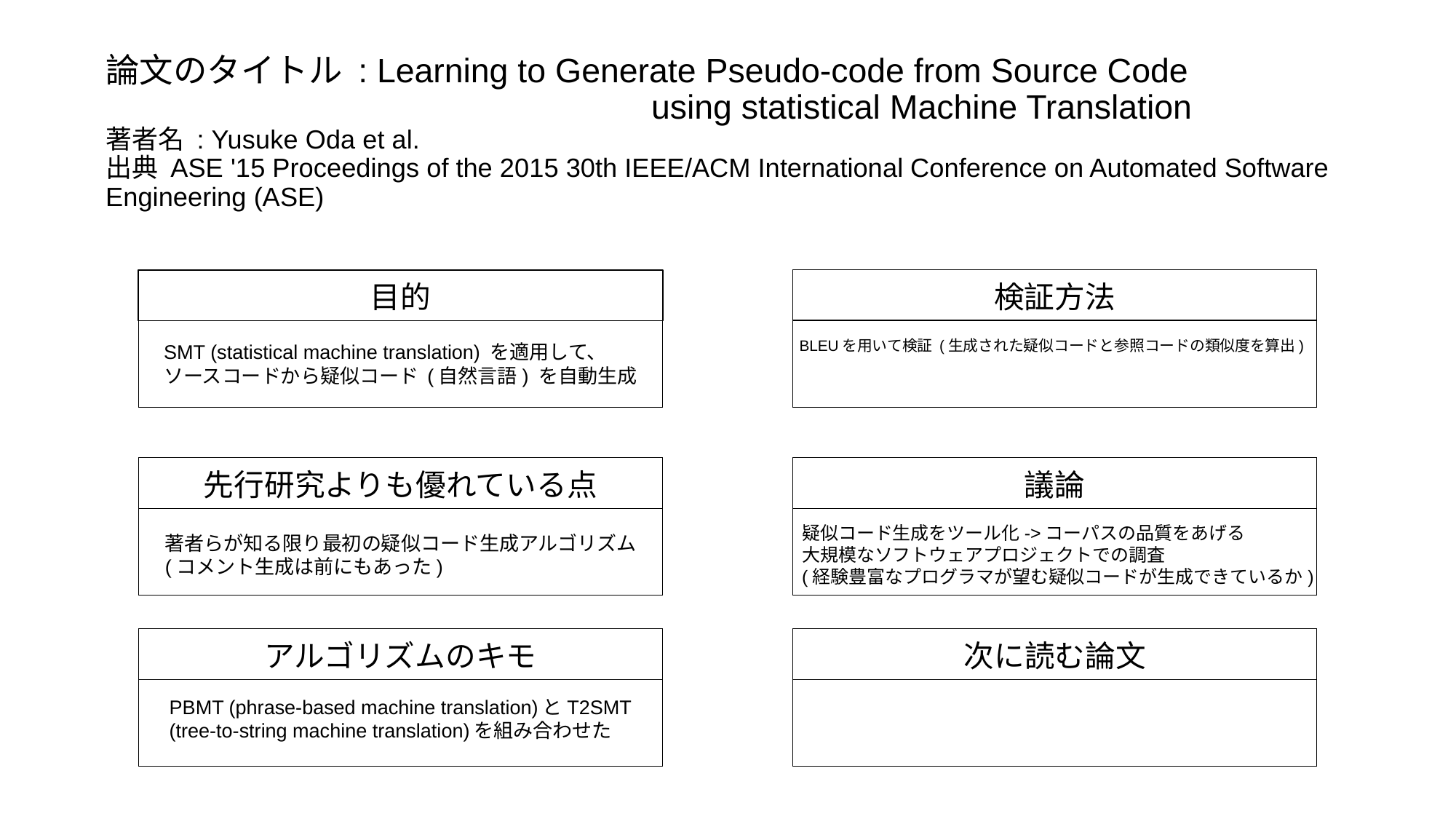

# 論文のタイトル : Learning to Generate Pseudo-code from Source Code 						using statistical Machine Translation 著者名 : Yusuke Oda et al. 出典 ASE '15 Proceedings of the 2015 30th IEEE/ACM International Conference on Automated Software Engineering (ASE)
検証方法
目的

BLEUを用いて検証 (生成された疑似コードと参照コードの類似度を算出)
SMT (statistical machine translation) を適用して、
ソースコードから疑似コード (自然言語) を自動生成

先行研究よりも優れている点
議論

疑似コード生成をツール化->コーパスの品質をあげる
大規模なソフトウェアプロジェクトでの調査
(経験豊富なプログラマが望む疑似コードが生成できているか)

著者らが知る限り最初の疑似コード生成アルゴリズム
(コメント生成は前にもあった)
アルゴリズムのキモ
次に読む論文

PBMT (phrase-based machine translation)とT2SMT
(tree-to-string machine translation)を組み合わせた